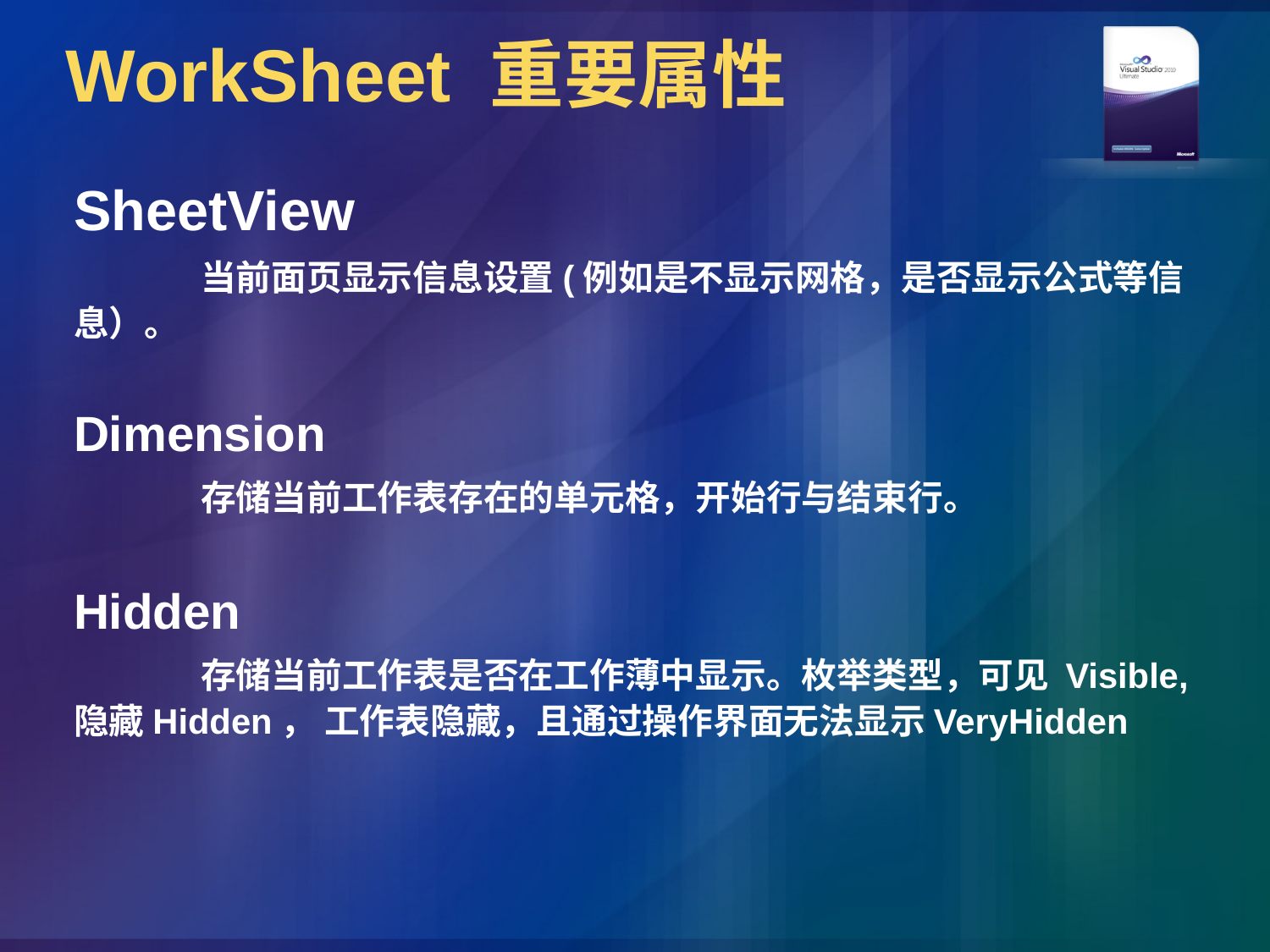

# WorkSheet 重要属性
SheetView
	当前面页显示信息设置(例如是不显示网格，是否显示公式等信息）。

Dimension
	存储当前工作表存在的单元格，开始行与结束行。

Hidden
	存储当前工作表是否在工作薄中显示。枚举类型，可见 Visible,隐藏Hidden， 工作表隐藏，且通过操作界面无法显示VeryHidden